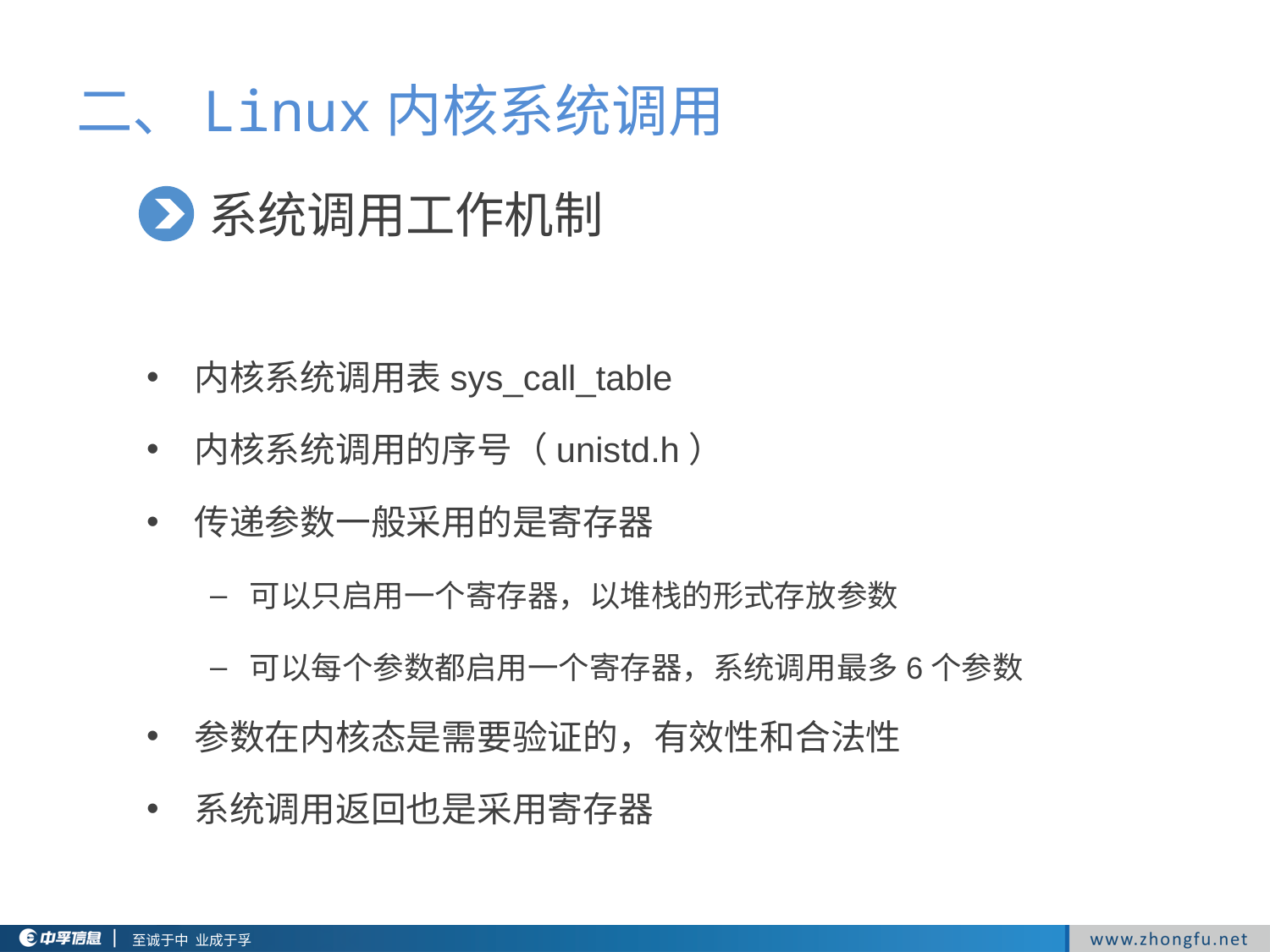

二、Linux内核系统调用
系统调用工作机制

内核系统调用表sys_call_table
内核系统调用的序号（unistd.h）
传递参数一般采用的是寄存器
可以只启用一个寄存器，以堆栈的形式存放参数
可以每个参数都启用一个寄存器，系统调用最多6个参数
参数在内核态是需要验证的，有效性和合法性
系统调用返回也是采用寄存器